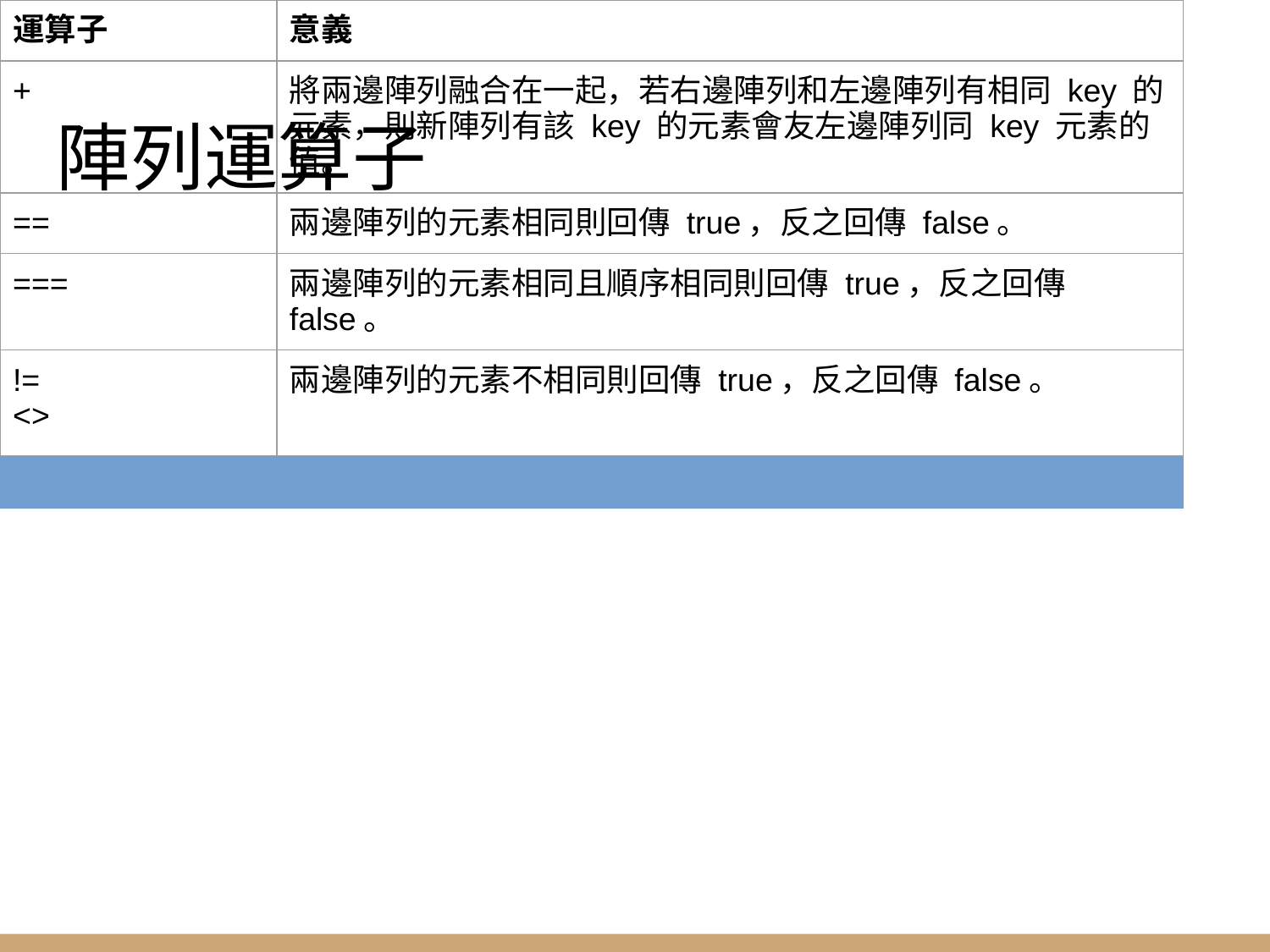

# 陣列運算子
| 運算子 | 意義 |
| --- | --- |
| + | 將兩邊陣列融合在一起，若右邊陣列和左邊陣列有相同 key 的元素，則新陣列有該 key 的元素會友左邊陣列同 key 元素的值。 |
| == | 兩邊陣列的元素相同則回傳 true，反之回傳 false。 |
| === | 兩邊陣列的元素相同且順序相同則回傳 true，反之回傳 false。 |
| != <> | 兩邊陣列的元素不相同則回傳 true，反之回傳 false。 |
|  |  |
| !== | 兩邊陣列的元素不相同或順序不同則回傳 true，反之回傳 false。 |